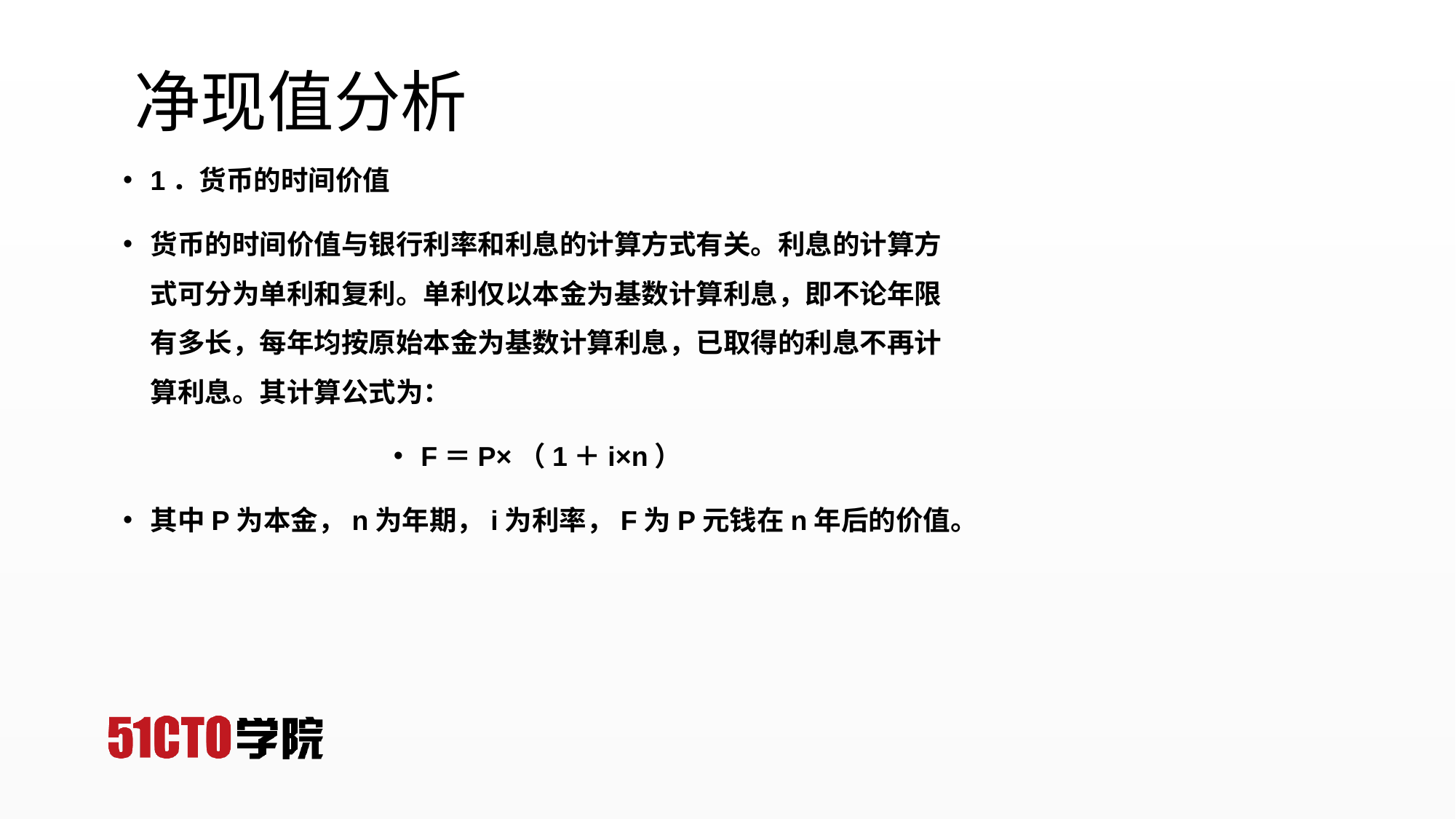

# 净现值分析
1．货币的时间价值
货币的时间价值与银行利率和利息的计算方式有关。利息的计算方式可分为单利和复利。单利仅以本金为基数计算利息，即不论年限有多长，每年均按原始本金为基数计算利息，已取得的利息不再计算利息。其计算公式为：
F＝P×（1＋i×n）
其中P为本金，n为年期，i为利率，F为P元钱在n年后的价值。